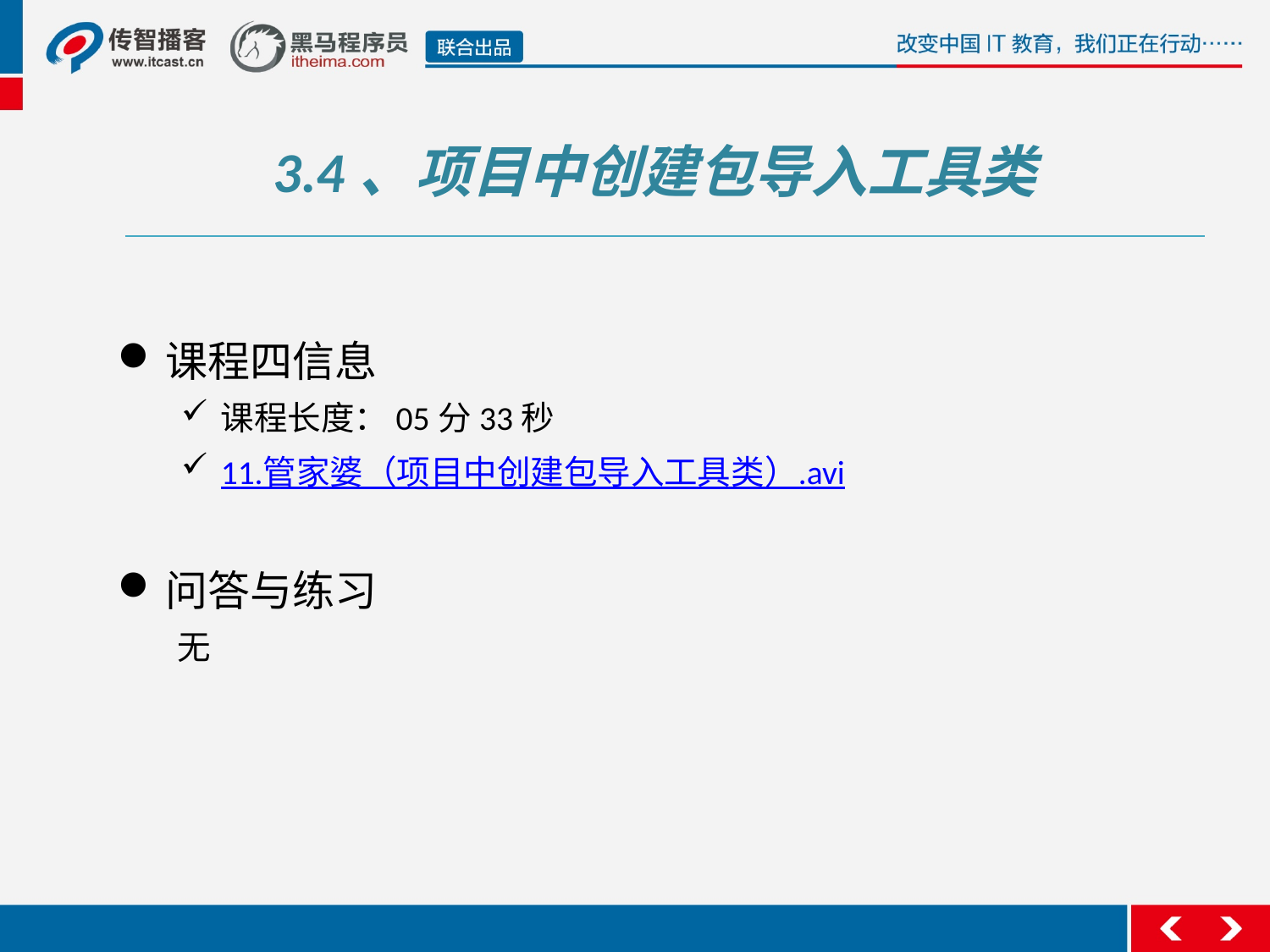

3.4、项目中创建包导入工具类

课程四信息
课程长度：05分33秒
11.管家婆（项目中创建包导入工具类）.avi

问答与练习
       无